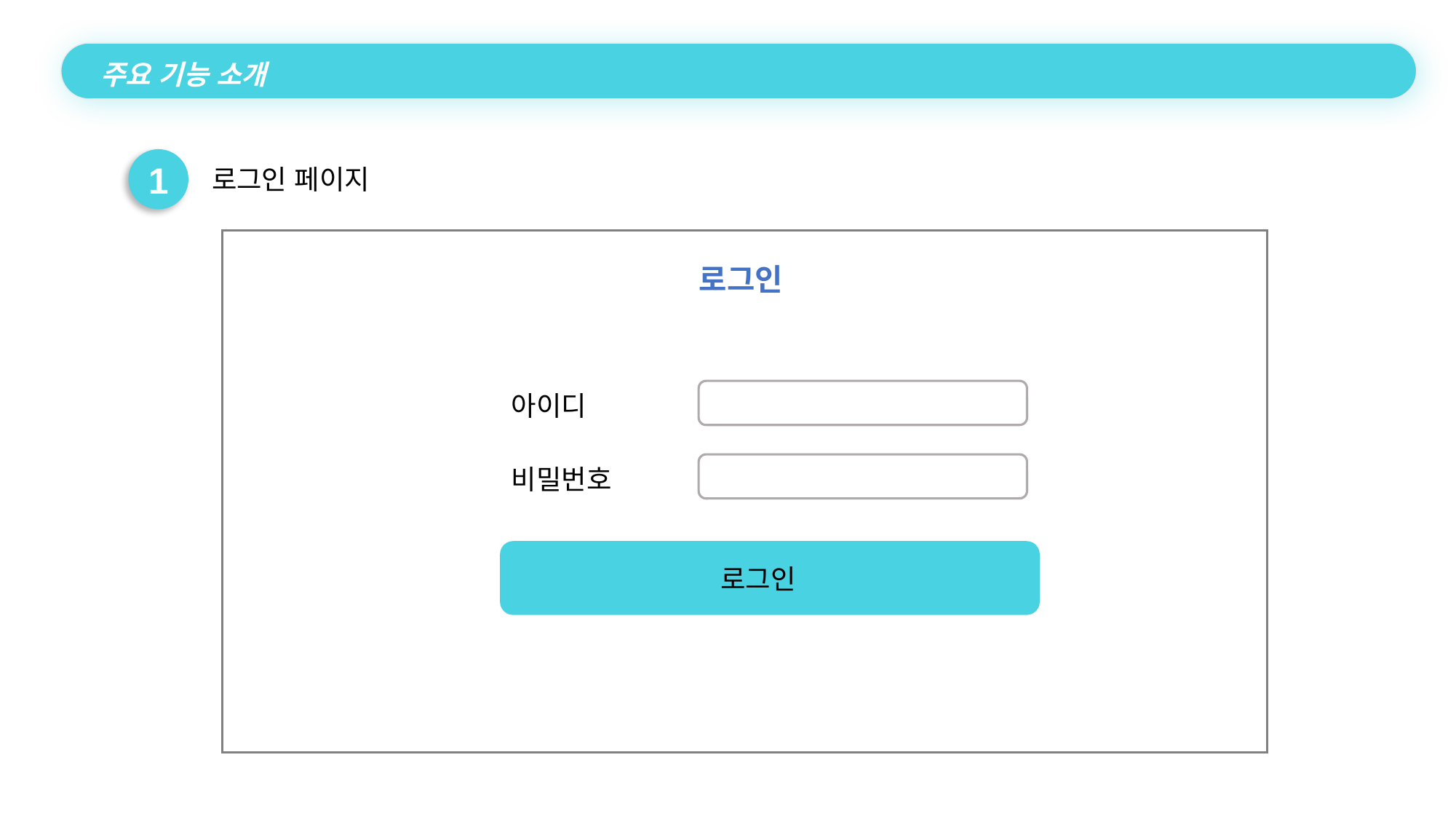

주요 기능 소개
1
로그인 페이지

로그인

아이디

비밀번호

로그인